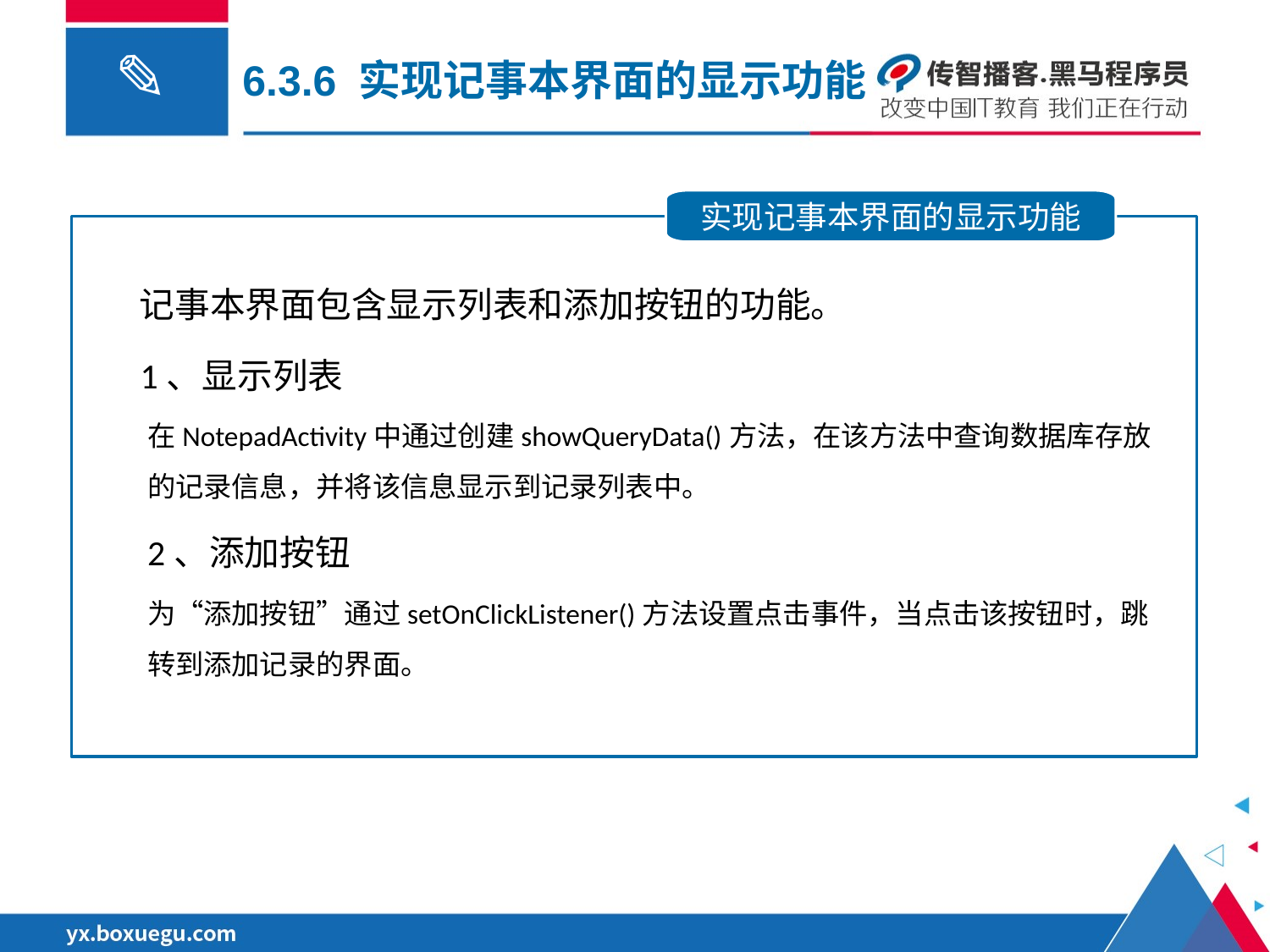

6.3.6 实现记事本界面的显示功能
实现记事本界面的显示功能

      记事本界面包含显示列表和添加按钮的功能。
       1、显示列表
在NotepadActivity中通过创建showQueryData()方法，在该方法中查询数据库存放的记录信息，并将该信息显示到记录列表中。
2、添加按钮
为“添加按钮”通过setOnClickListener()方法设置点击事件，当点击该按钮时，跳转到添加记录的界面。